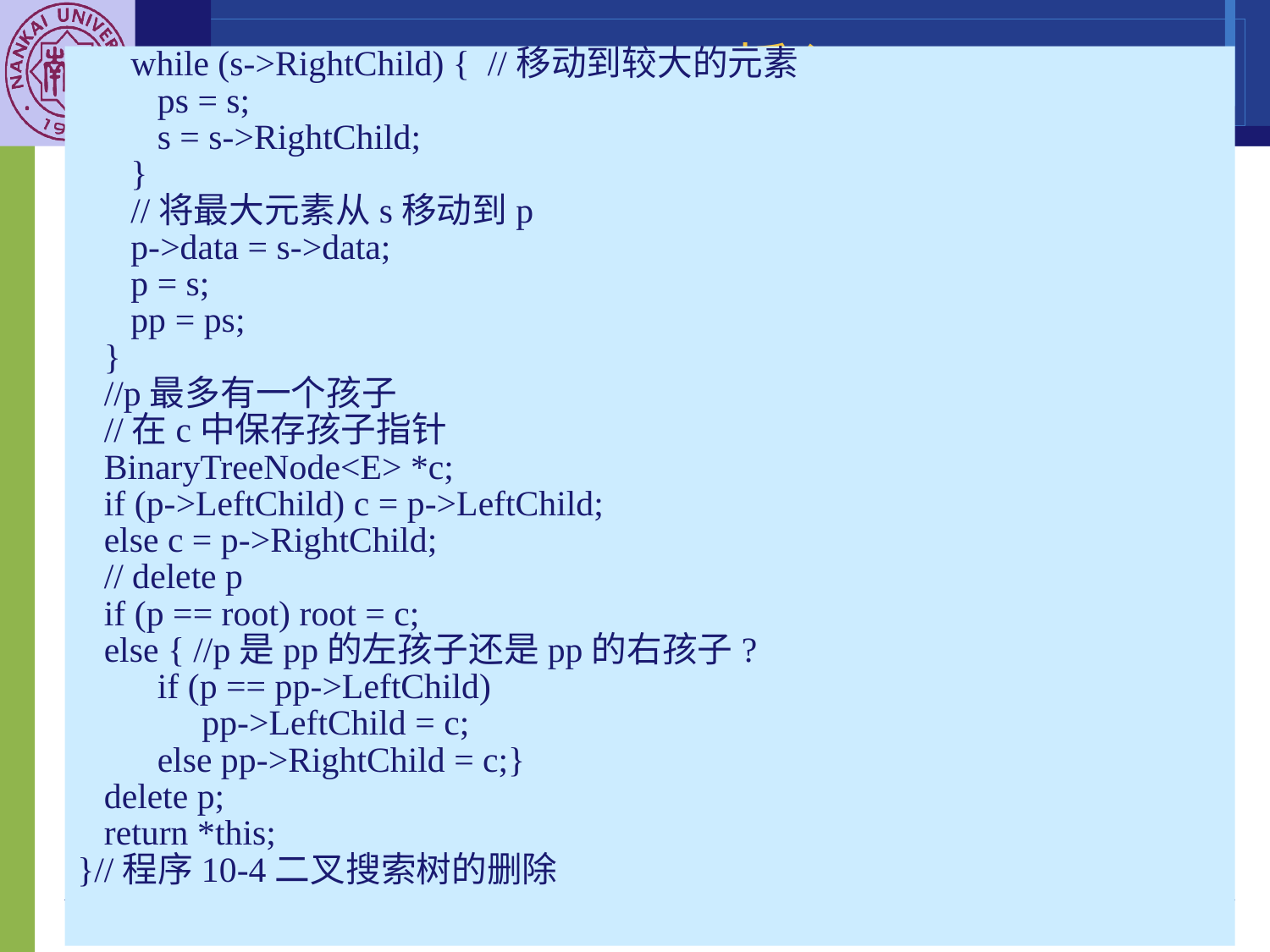

10.1.5  插入
      while (s->RightChild) {  //移动到较大的元素
         ps = s;
         s = s->RightChild;
      }
      //将最大元素从s移动到p
      p->data = s->data;
      p = s;
      pp = ps;
   }
   //p最多有一个孩子
   //在c中保存孩子指针
   BinaryTreeNode<E> *c;
   if (p->LeftChild) c = p->LeftChild;
   else c = p->RightChild;
   // delete p
   if (p == root) root = c;
   else { //p是pp的左孩子还是pp的右孩子?
         if (p == pp->LeftChild)
              pp->LeftChild = c;
         else pp->RightChild = c;}
   delete p;
   return *this;
}//程序10-4二叉搜索树的删除
16